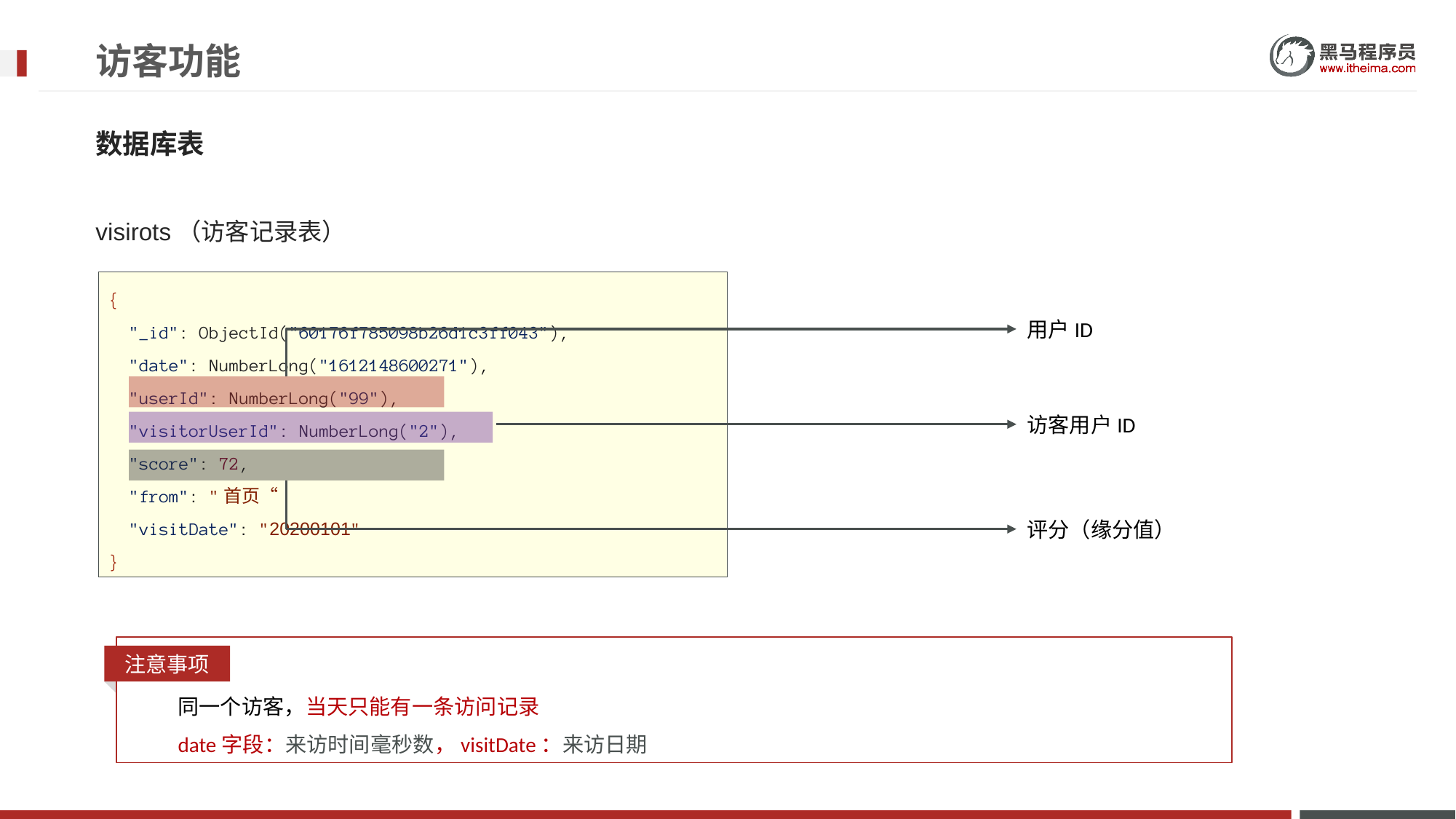

# 访客功能
数据库表
visirots（访客记录表）
{
  "_id": ObjectId("60176f785098b26d1c3ff043"),
  "date": NumberLong("1612148600271"),
  "userId": NumberLong("99"),
  "visitorUserId": NumberLong("2"),
  "score": 72,
  "from": "首页“
  "visitDate": "20200101"
}
用户ID

访客用户ID

评分（缘分值）

注意事项
同一个访客，当天只能有一条访问记录
date字段：来访时间毫秒数，visitDate：来访日期